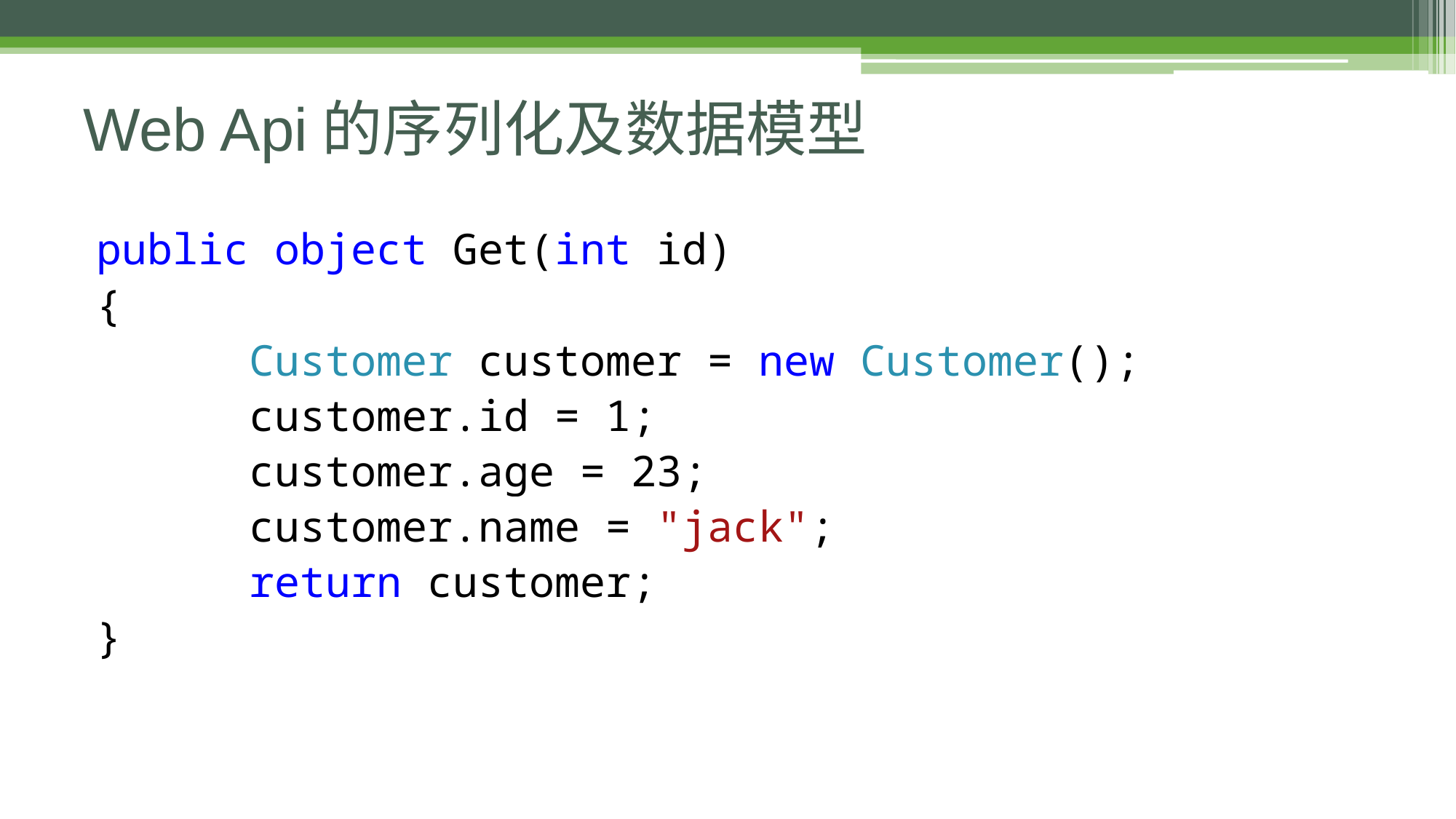

# Web Api的序列化及数据模型
public object Get(int id)
{
      Customer customer = new Customer();
      customer.id = 1;
      customer.age = 23;
      customer.name = "jack";
      return customer;
}